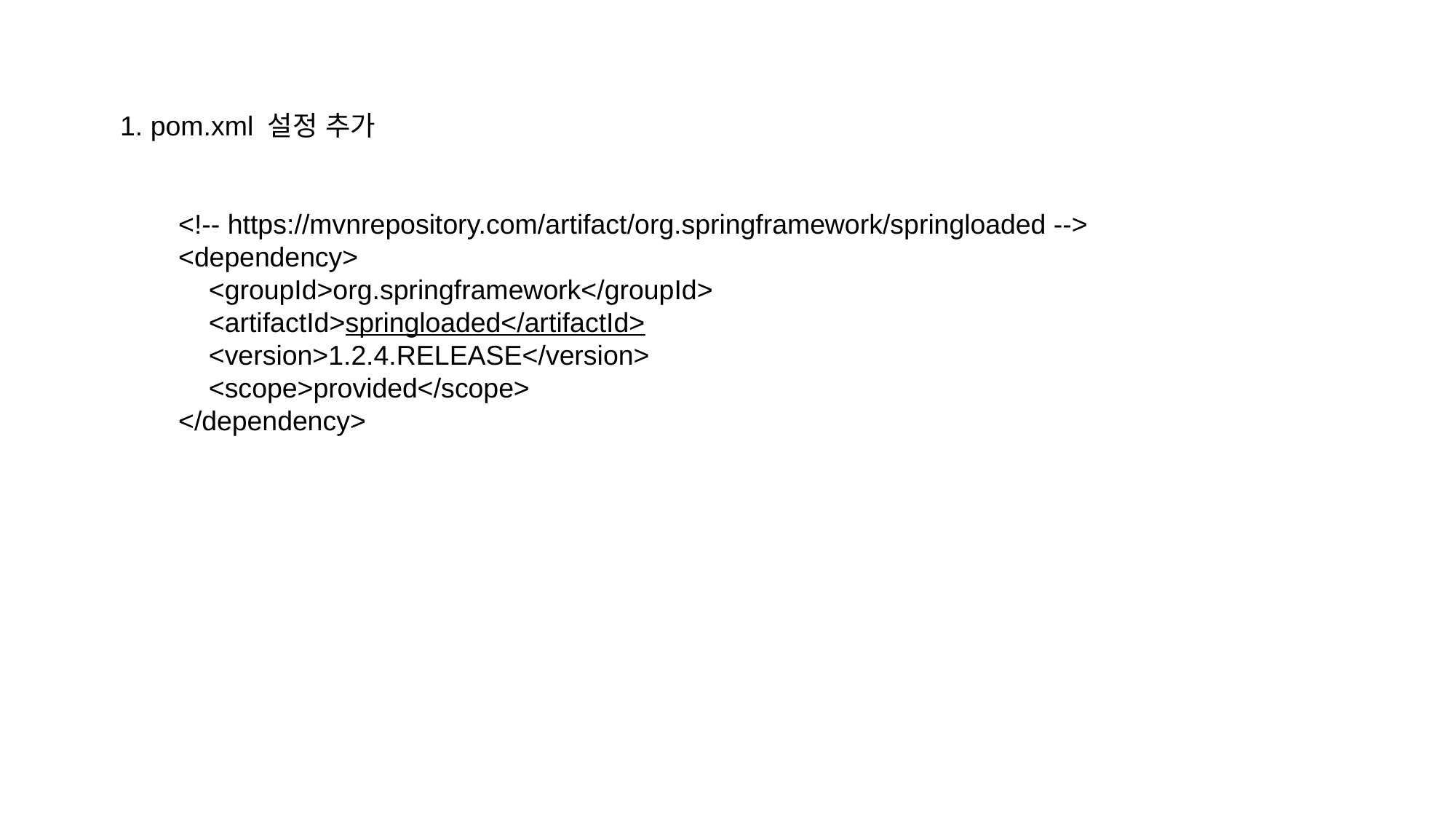

1. pom.xml 설정 추가
<!-- https://mvnrepository.com/artifact/org.springframework/springloaded -->
<dependency>
    <groupId>org.springframework</groupId>
    <artifactId>springloaded</artifactId>
    <version>1.2.4.RELEASE</version>
    <scope>provided</scope>
</dependency>